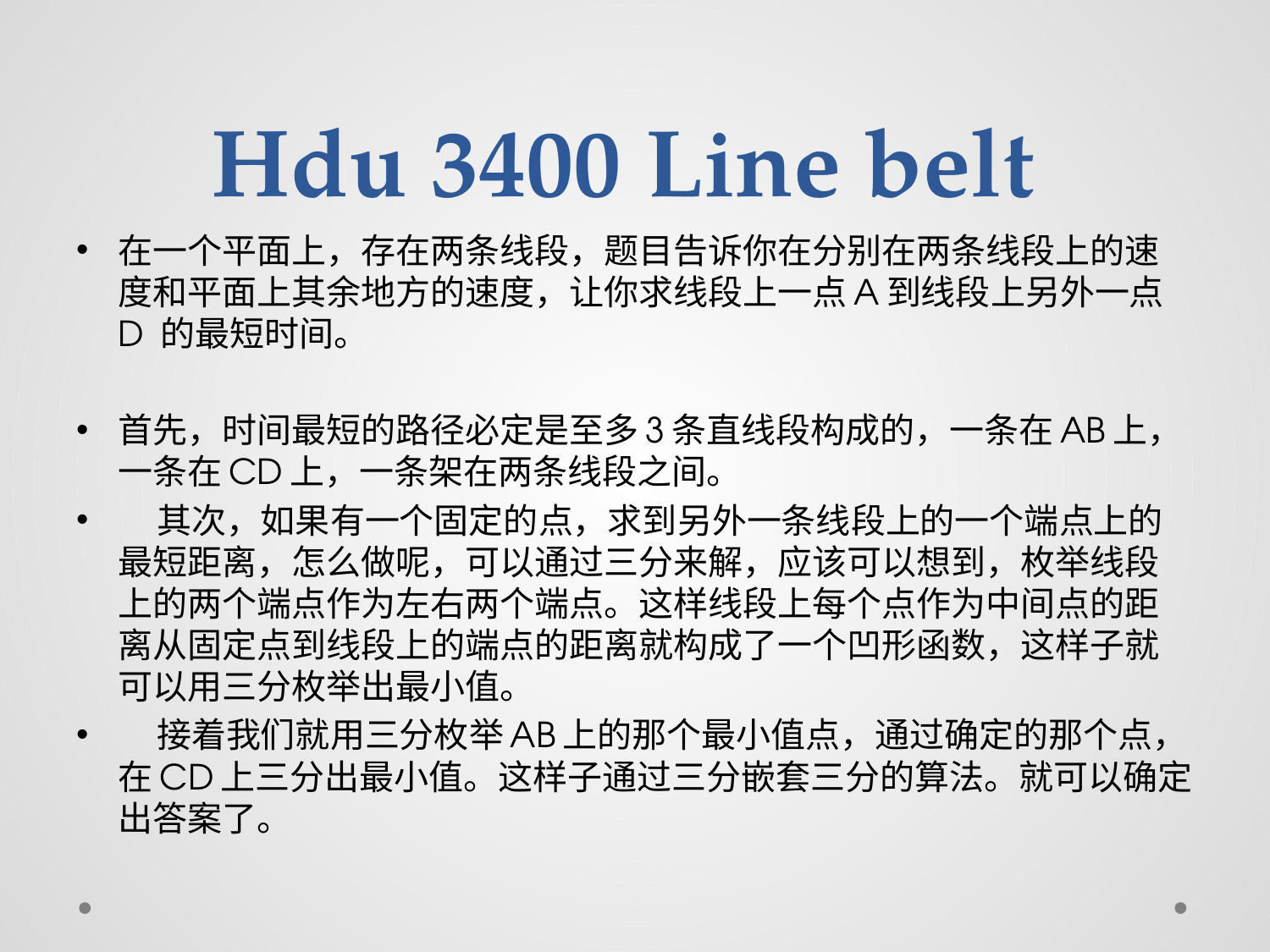

# Hdu 3400 Line belt
在一个平面上，存在两条线段，题目告诉你在分别在两条线段上的速度和平面上其余地方的速度，让你求线段上一点A到线段上另外一点D 的最短时间。

首先，时间最短的路径必定是至多3条直线段构成的，一条在AB上，一条在CD上，一条架在两条线段之间。
    其次，如果有一个固定的点，求到另外一条线段上的一个端点上的最短距离，怎么做呢，可以通过三分来解，应该可以想到，枚举线段上的两个端点作为左右两个端点。这样线段上每个点作为中间点的距离从固定点到线段上的端点的距离就构成了一个凹形函数，这样子就可以用三分枚举出最小值。
    接着我们就用三分枚举AB上的那个最小值点，通过确定的那个点，在CD上三分出最小值。这样子通过三分嵌套三分的算法。就可以确定出答案了。